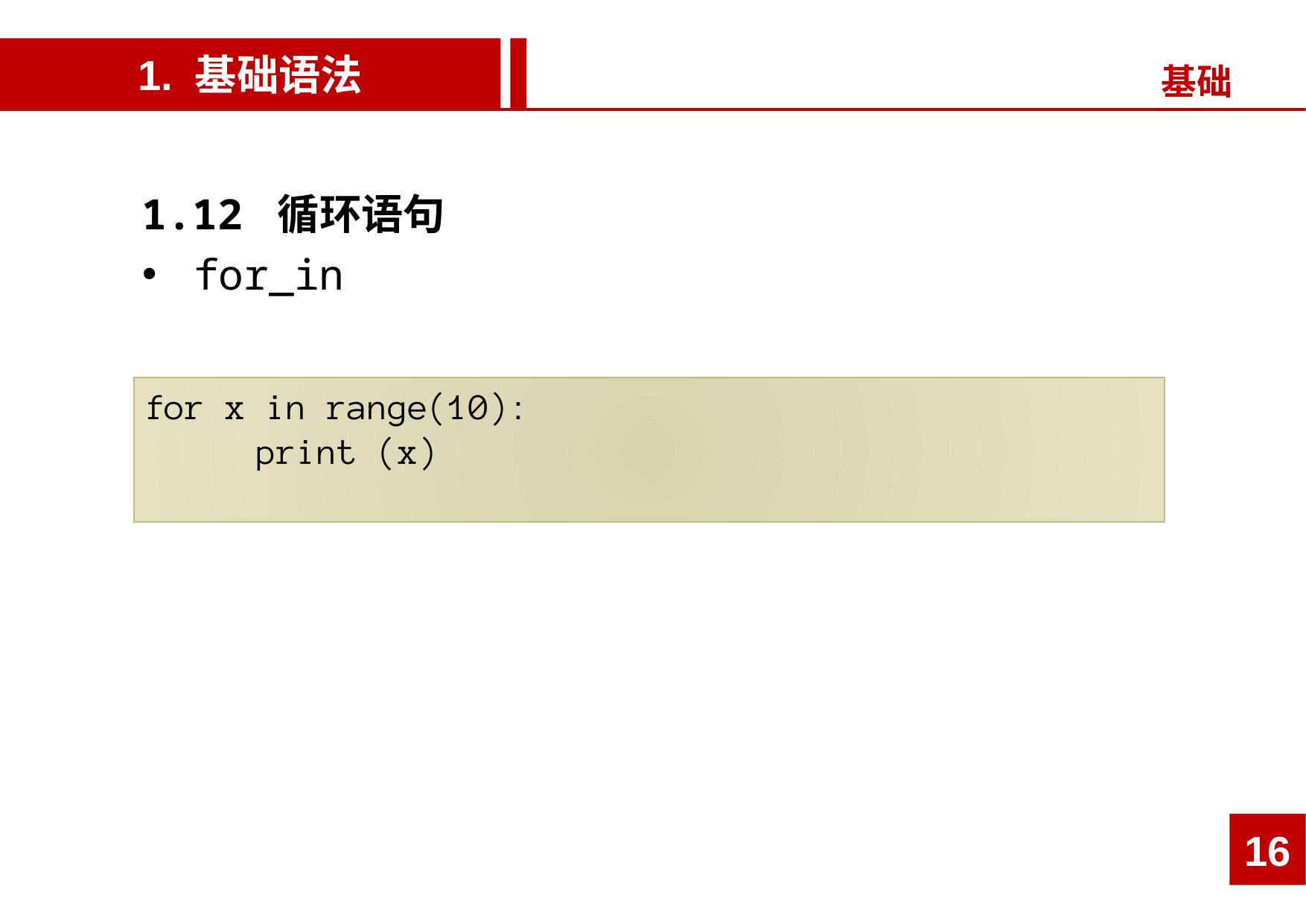

1. 基础语法

基础
1.12 循环语句
 for_in
for x in range(10):
	print (x)
16